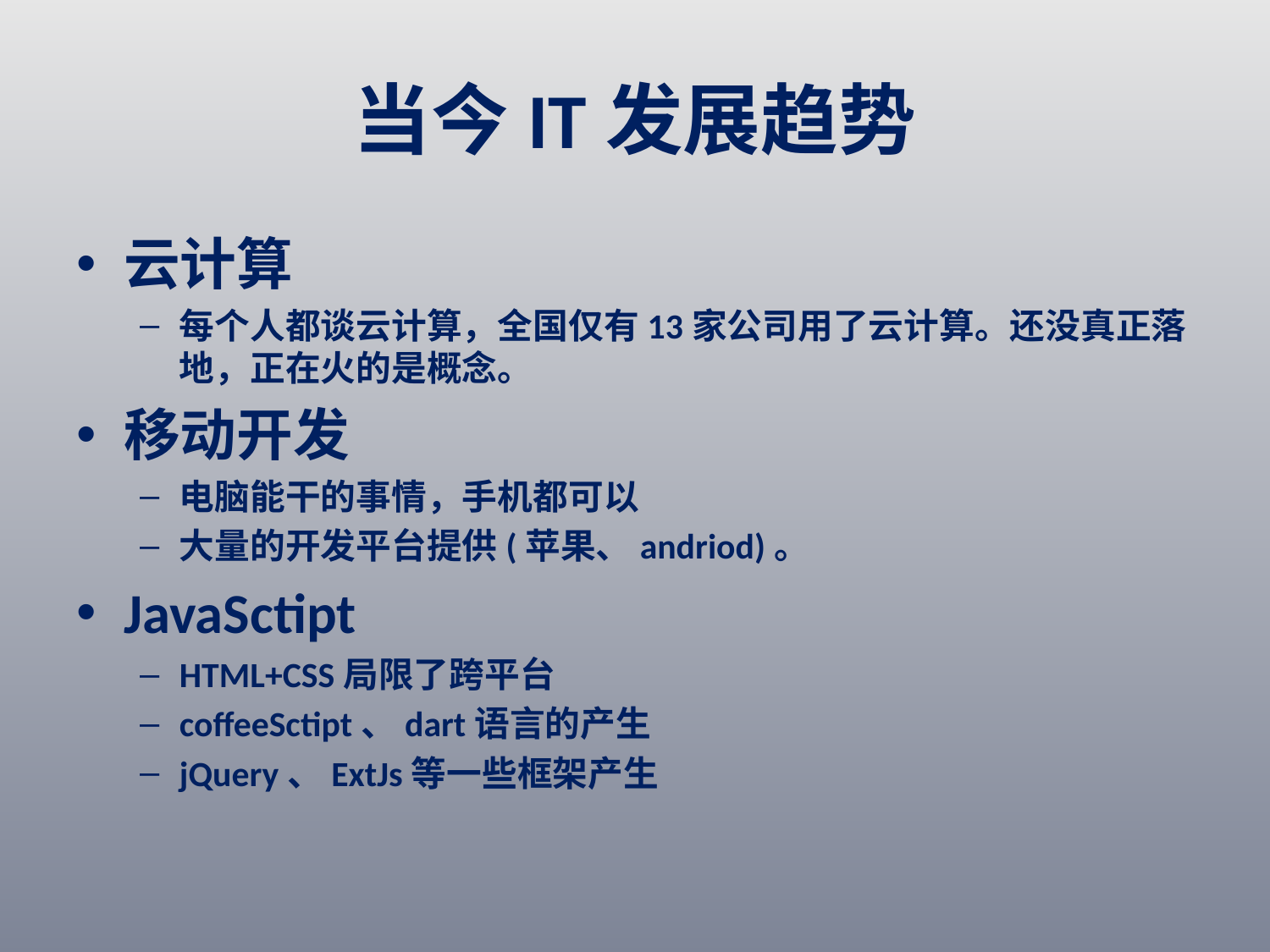

# 当今IT发展趋势
云计算
每个人都谈云计算，全国仅有13家公司用了云计算。还没真正落地，正在火的是概念。
移动开发
电脑能干的事情，手机都可以
大量的开发平台提供(苹果、andriod)。
JavaSctipt
HTML+CSS局限了跨平台
coffeeSctipt、dart语言的产生
jQuery、ExtJs等一些框架产生